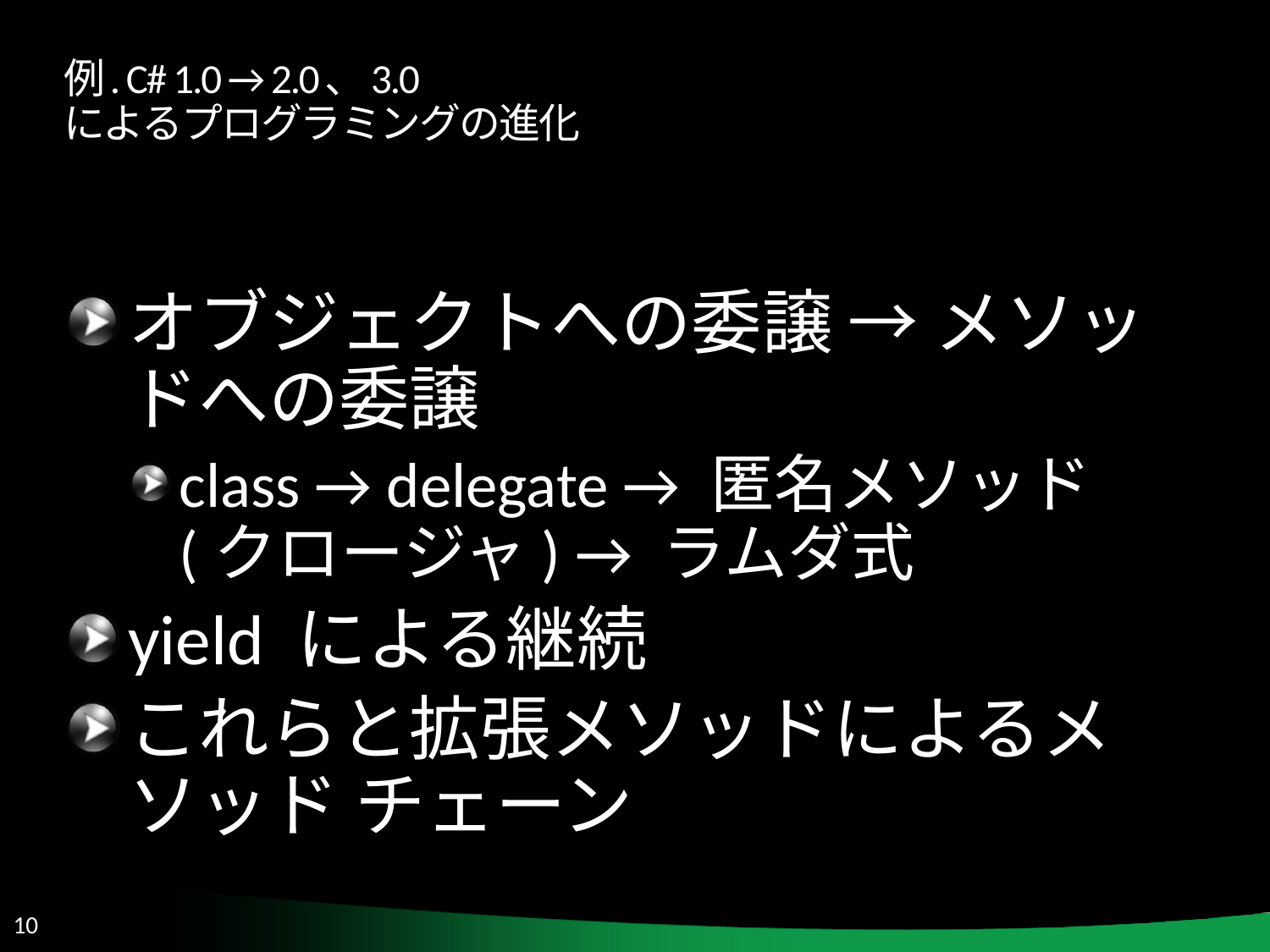

# 例. C# 1.0 → 2.0、3.0 によるプログラミングの進化
オブジェクトへの委譲 → メソッドへの委譲
class → delegate → 匿名メソッド (クロージャ) → ラムダ式
yield による継続
これらと拡張メソッドによるメソッド チェーン